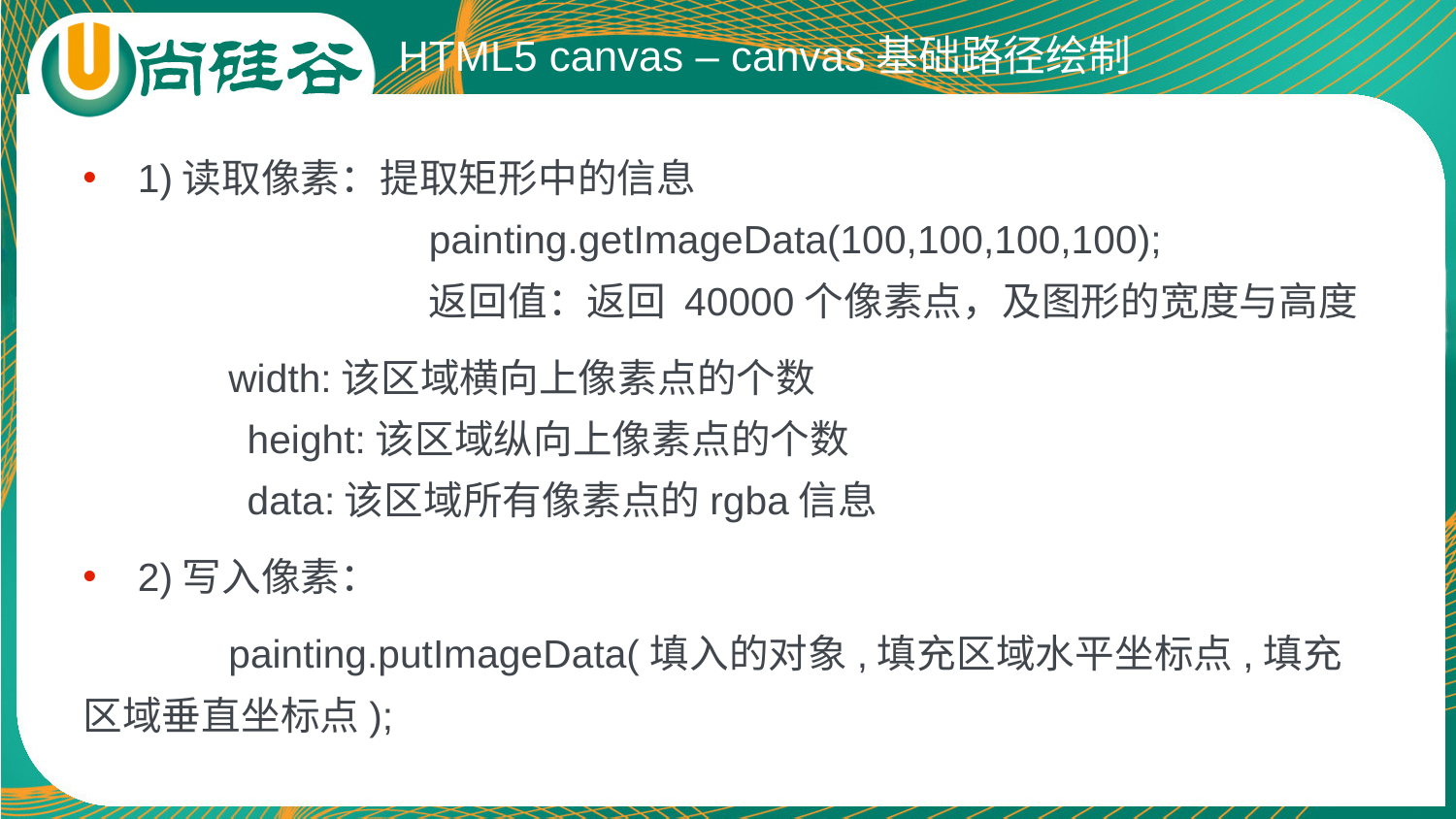

# HTML5 canvas – canvas基础路径绘制
1)读取像素：提取矩形中的信息
		painting.getImageData(100,100,100,100);
		返回值：返回 40000个像素点，及图形的宽度与高度
	width:该区域横向上像素点的个数
	 height:该区域纵向上像素点的个数
	 data:该区域所有像素点的rgba信息
2)写入像素：
	painting.putImageData(填入的对象,填充区域水平坐标点,填充区域垂直坐标点);